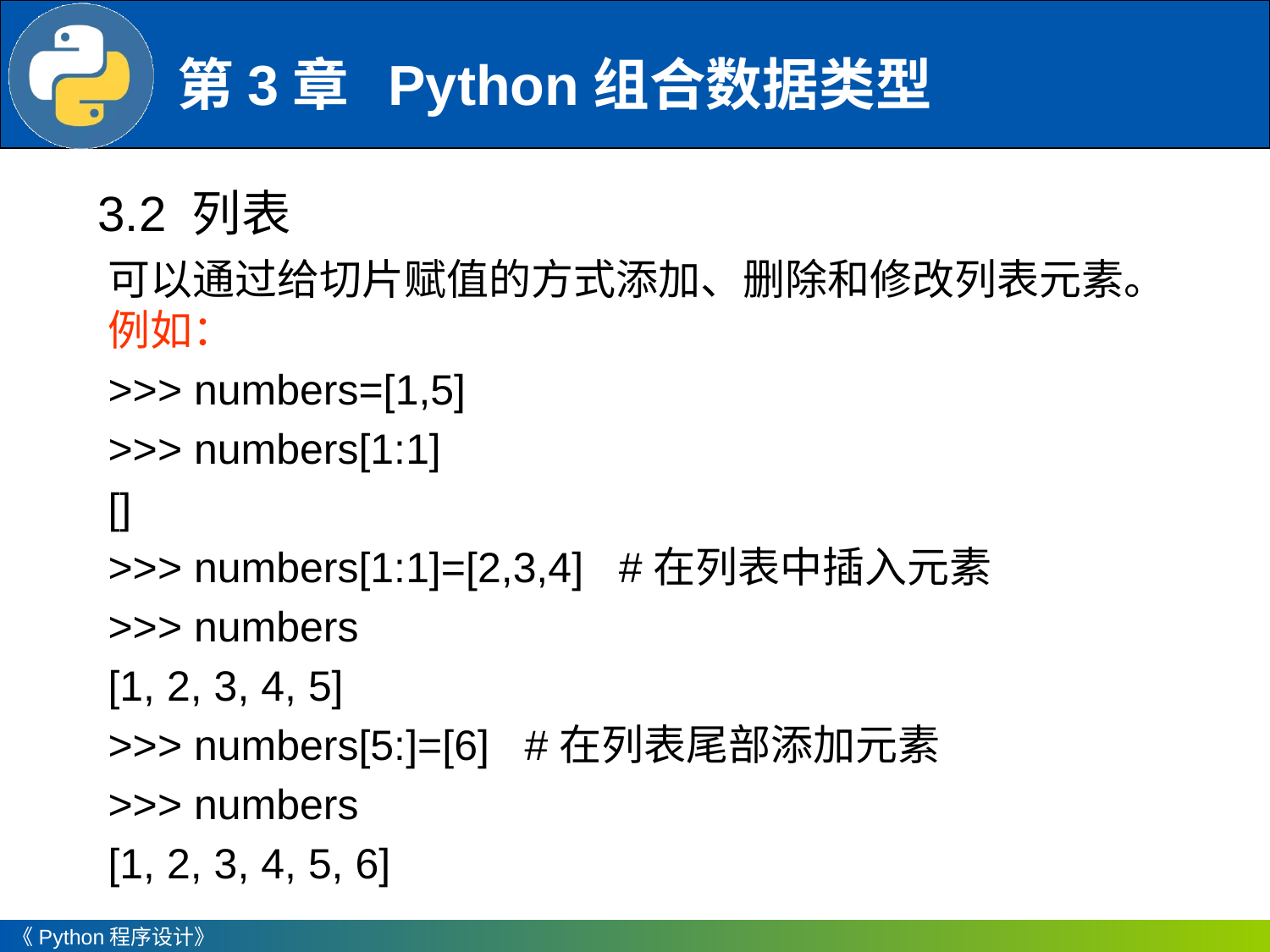

3.2 列表
可以通过给切片赋值的方式添加、删除和修改列表元素。例如：
>>> numbers=[1,5]
>>> numbers[1:1]
[]
>>> numbers[1:1]=[2,3,4]   #在列表中插入元素
>>> numbers
[1, 2, 3, 4, 5]
>>> numbers[5:]=[6]   #在列表尾部添加元素
>>> numbers
[1, 2, 3, 4, 5, 6]